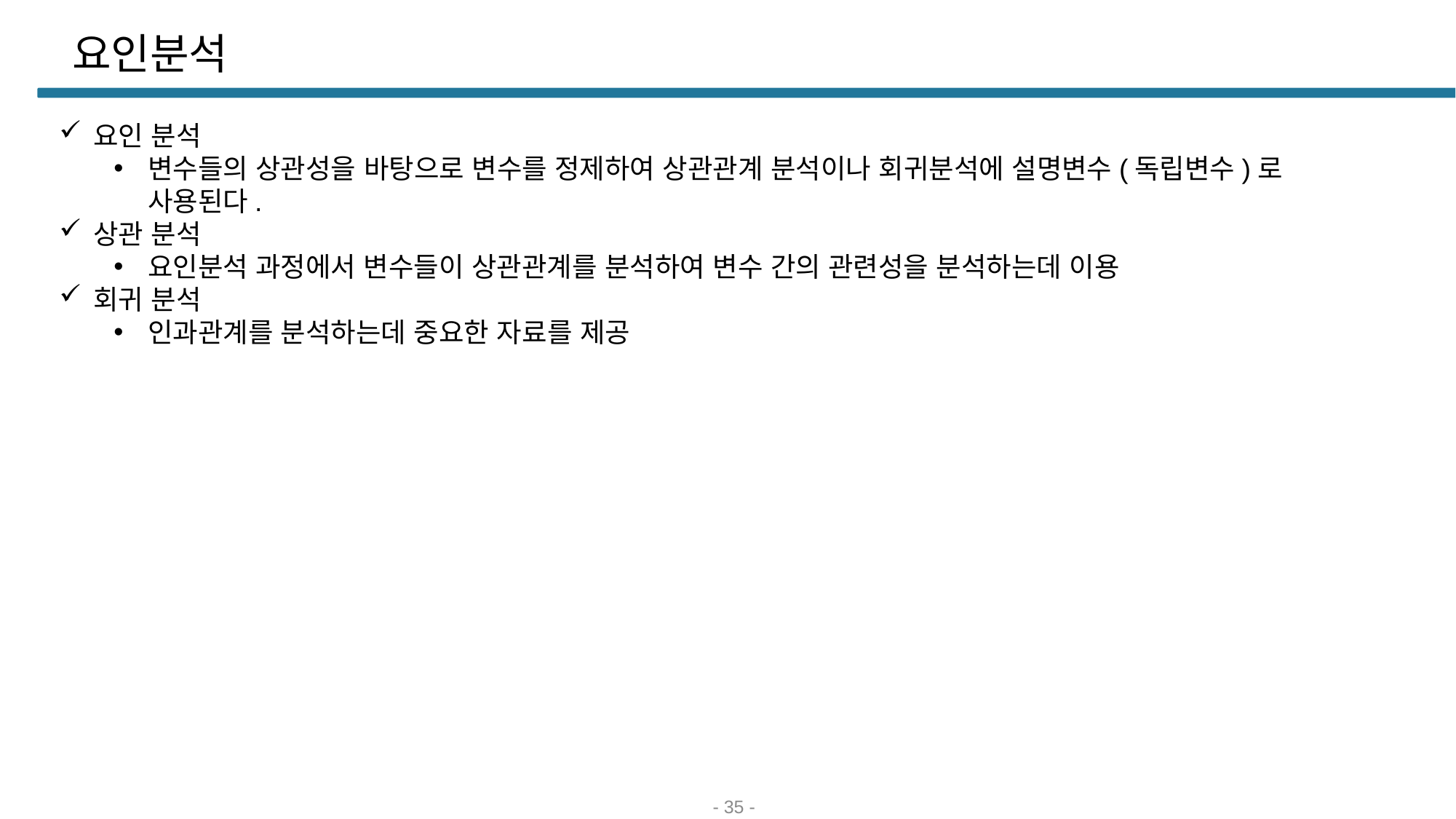

# 요인분석
요인 분석
변수들의 상관성을 바탕으로 변수를 정제하여 상관관계 분석이나 회귀분석에 설명변수(독립변수)로 사용된다.
상관 분석
요인분석 과정에서 변수들이 상관관계를 분석하여 변수 간의 관련성을 분석하는데 이용
회귀 분석
인과관계를 분석하는데 중요한 자료를 제공

- 35 -